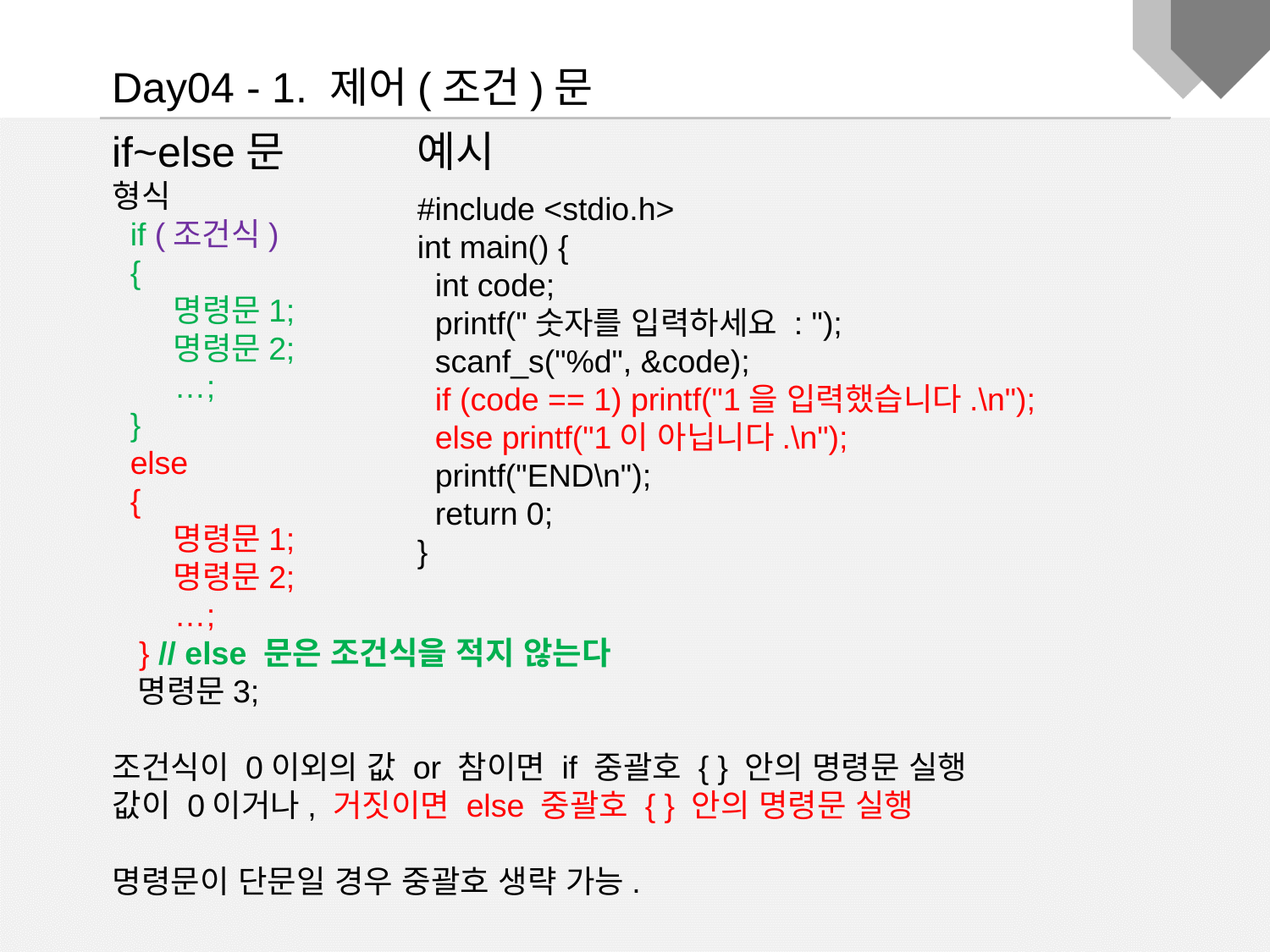

Day04 - 1. 제어(조건)문
if~else문
형식
  if (조건식)
  {
      명령문1;
      명령문2;
       …;
  }
  else
  {
      명령문1;
      명령문2;
       …;
   } // else 문은 조건식을 적지 않는다
  명령문3;

조건식이 0이외의 값 or 참이면 if 중괄호 { } 안의 명령문 실행
값이 0이거나, 거짓이면 else 중괄호 { } 안의 명령문 실행

명령문이 단문일 경우 중괄호 생략 가능.
예시
#include <stdio.h>
int main() {
  int code;
  printf("숫자를 입력하세요 : ");
  scanf_s("%d", &code);
  if (code == 1) printf("1을 입력했습니다.\n");
  else printf("1이 아닙니다.\n");
  printf("END\n");
  return 0;
}